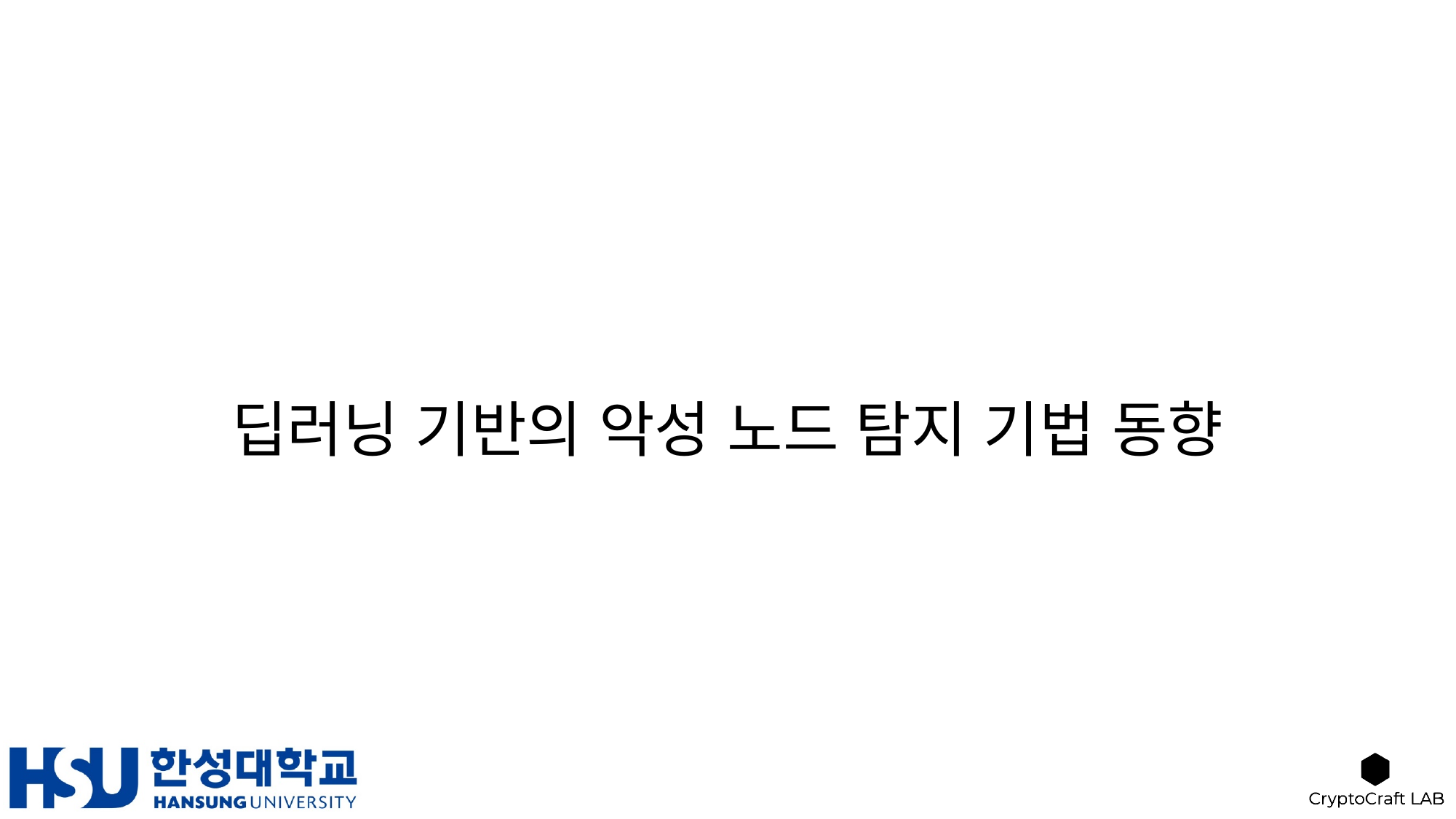

# 딥러닝 기반의 악성 노드 탐지 기법 동향